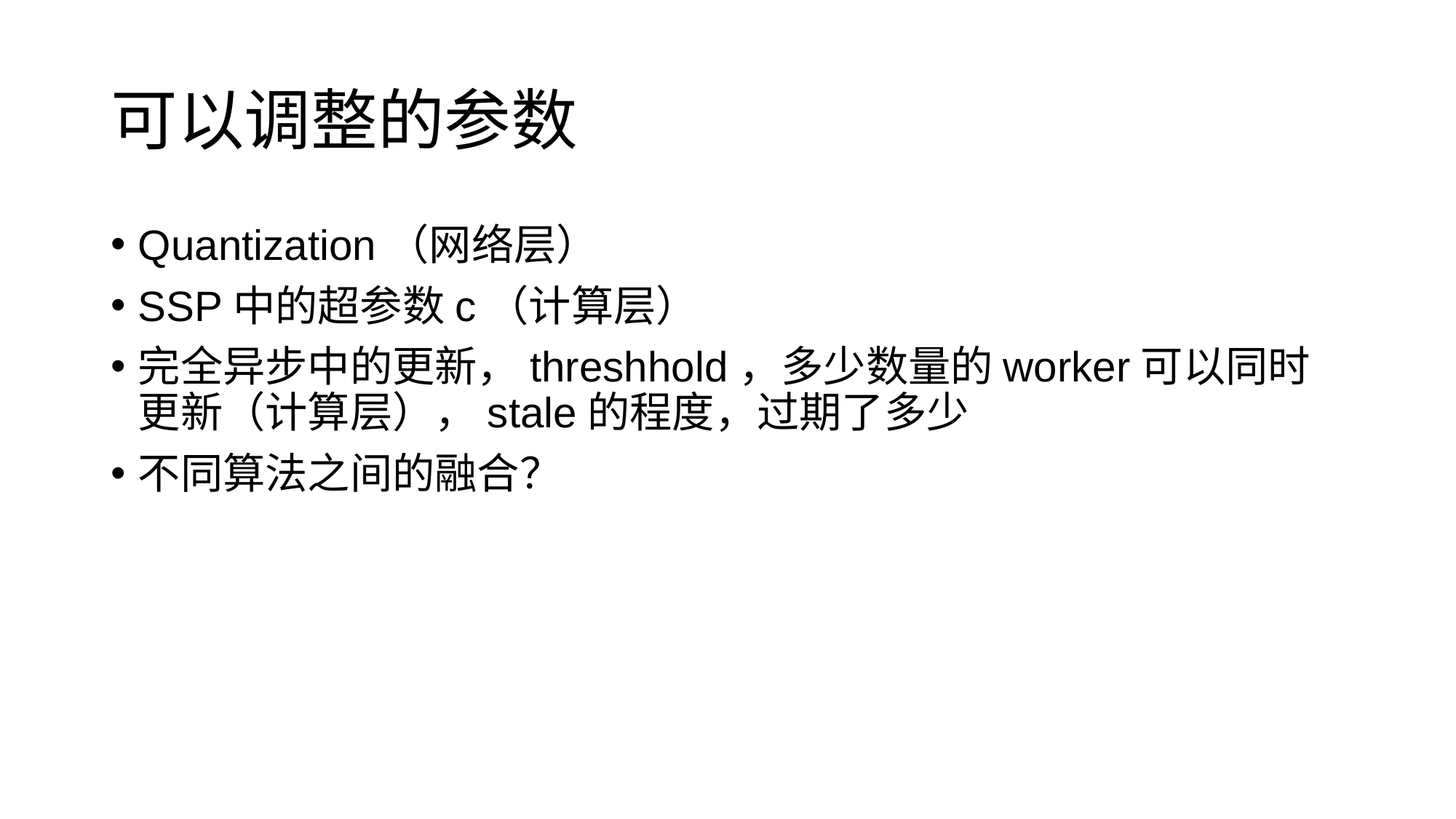

# 可以调整的参数
Quantization（网络层）
SSP中的超参数c（计算层）
完全异步中的更新，threshhold，多少数量的worker可以同时更新（计算层），stale的程度，过期了多少
不同算法之间的融合？